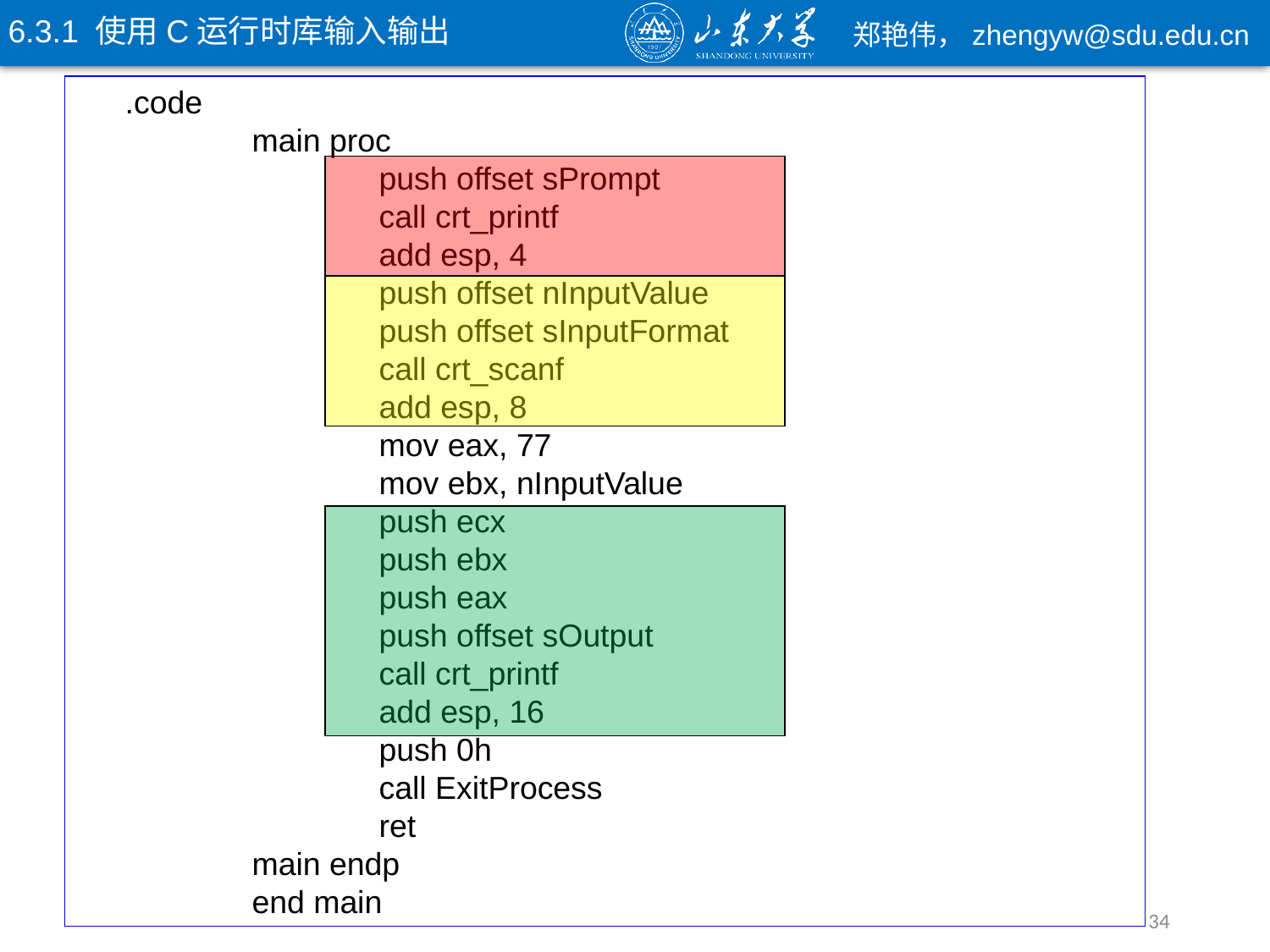

6.3.1 使用C运行时库输入输出
	.code
		main proc
			push offset sPrompt
			call crt_printf
			add esp, 4
			push offset nInputValue
			push offset sInputFormat
			call crt_scanf
			add esp, 8
			mov eax, 77
			mov ebx, nInputValue
			push ecx
			push ebx
			push eax
			push offset sOutput
			call crt_printf
			add esp, 16
			push 0h
			call ExitProcess
			ret
		main endp
		end main

34